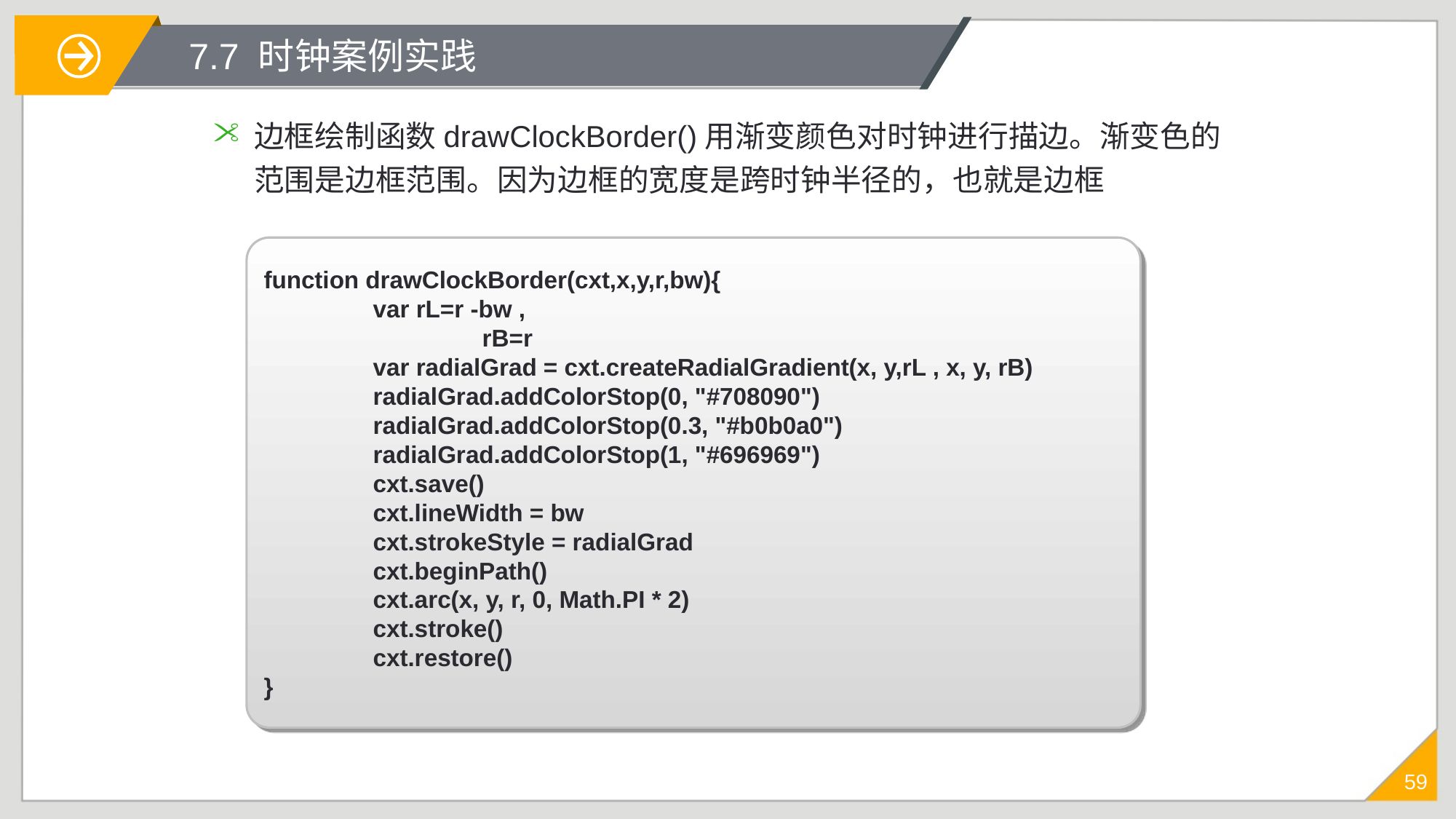

# 7.7 时钟案例实践
边框绘制函数drawClockBorder()用渐变颜色对时钟进行描边。渐变色的范围是边框范围。因为边框的宽度是跨时钟半径的，也就是边框
function drawClockBorder(cxt,x,y,r,bw){
	var rL=r -bw ,
		rB=r
	var radialGrad = cxt.createRadialGradient(x, y,rL , x, y, rB)
	radialGrad.addColorStop(0, "#708090")
	radialGrad.addColorStop(0.3, "#b0b0a0")
	radialGrad.addColorStop(1, "#696969")
	cxt.save()
	cxt.lineWidth = bw
	cxt.strokeStyle = radialGrad
	cxt.beginPath()
	cxt.arc(x, y, r, 0, Math.PI * 2)
	cxt.stroke()
	cxt.restore()
}